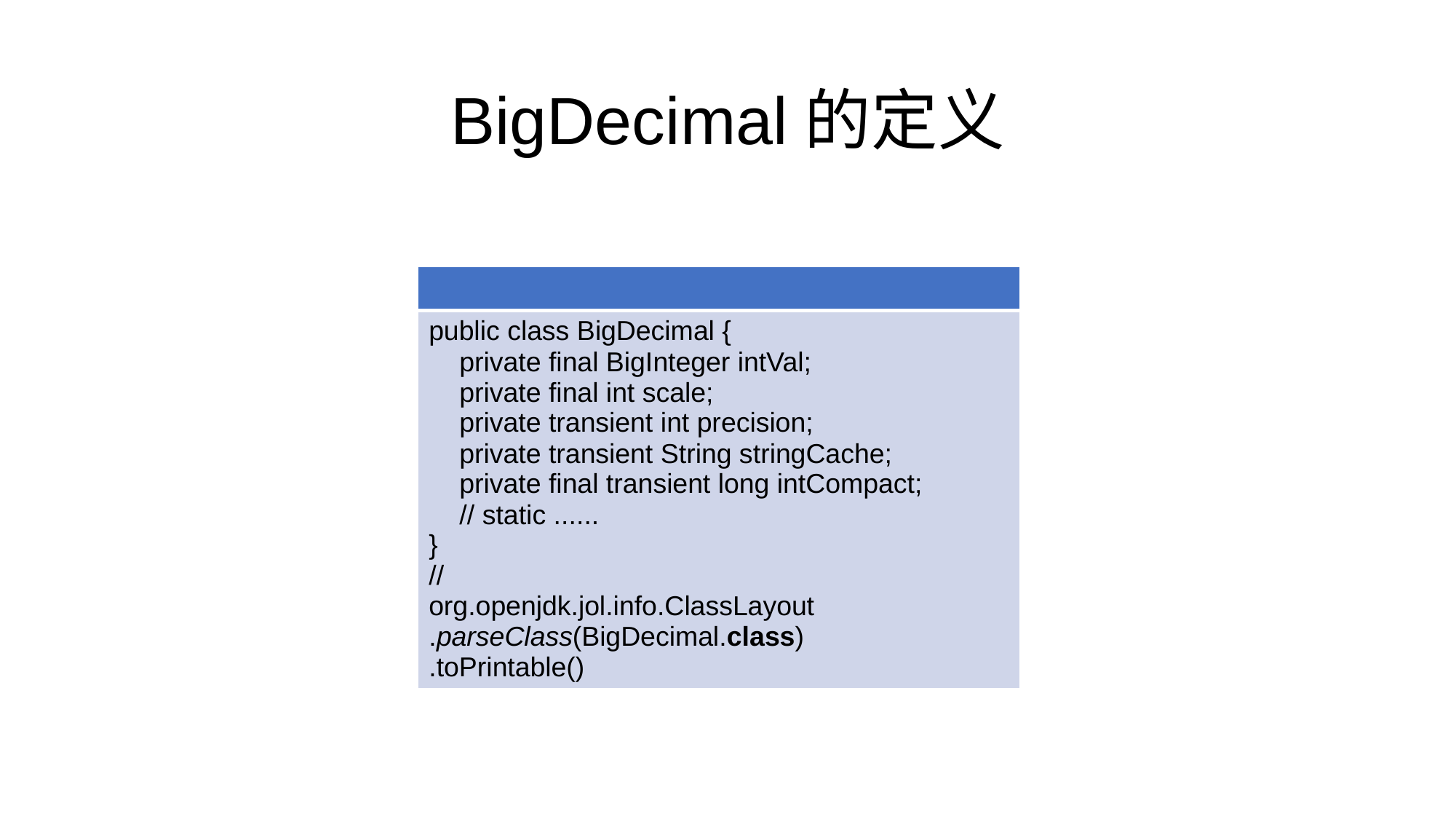

# BigDecimal的定义
|  |
| --- |
| public class BigDecimal { private final BigInteger intVal; private final int scale; private transient int precision; private transient String stringCache; private final transient long intCompact; // static ...... } // org.openjdk.jol.info.ClassLayout .parseClass(BigDecimal.class) .toPrintable() |